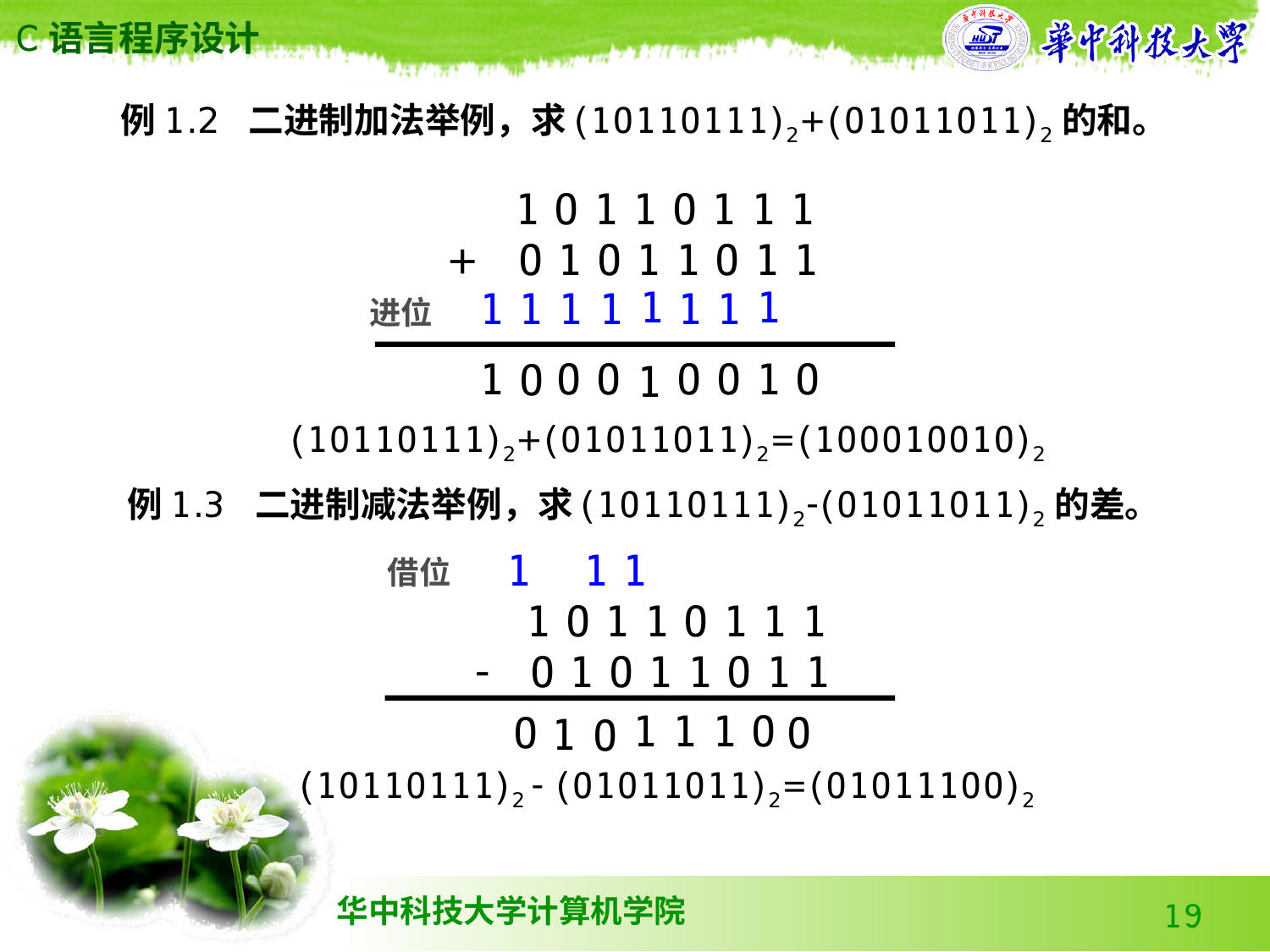

例1.2  二进制加法举例，求(10110111)2+(01011011)2的和。
     1 0 1 1 0 1 1 1
+   0 1 0 1 1 0 1 1

进位      1 1 1 1 1 1 1
1
1
1
1
1
1
1
1
   1 0 0 0 1 0 0 1 0
0
0
0
0
1
0
1
0
1
(10110111)2+(01011011)2=(100010010)2

例1.3  二进制减法举例，求(10110111)2-(01011011)2的差。

借位       1 0 1 1 0 0 0
     1 0 1 1 0 1 1 1
-   0 1 0 1 1 0 1 1

0 1 0 1 1 1 0 0
1
1
1
1
1
1
0
0
0
1
0
(10110111)2 - (01011011)2=(01011100)2
19